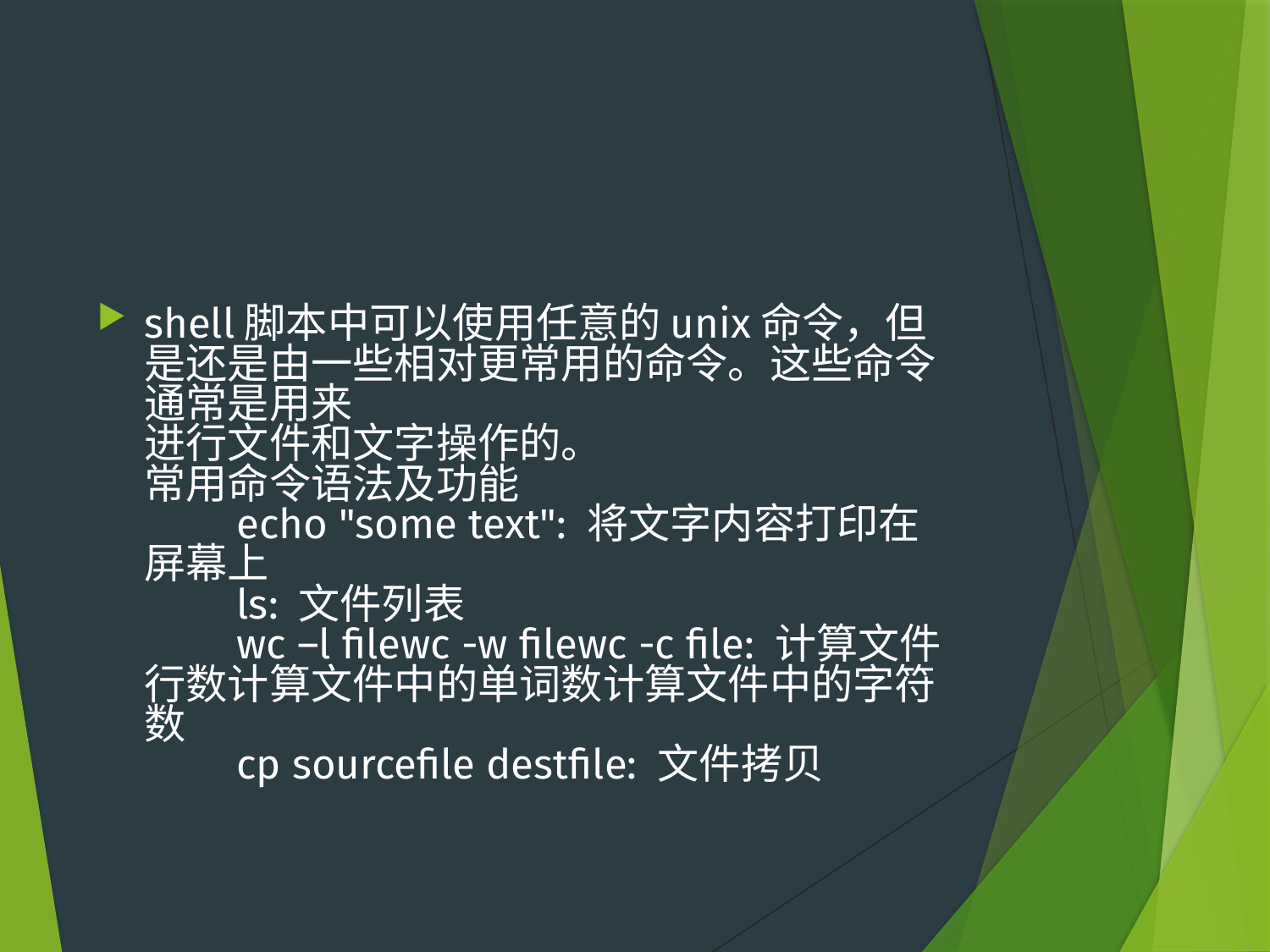

#
shell脚本中可以使用任意的unix命令，但是还是由一些相对更常用的命令。这些命令通常是用来
进行文件和文字操作的。
常用命令语法及功能
　　echo "some text": 将文字内容打印在屏幕上
　　ls: 文件列表
　　wc –l filewc -w filewc -c file: 计算文件行数计算文件中的单词数计算文件中的字符数
　　cp sourcefile destfile: 文件拷贝